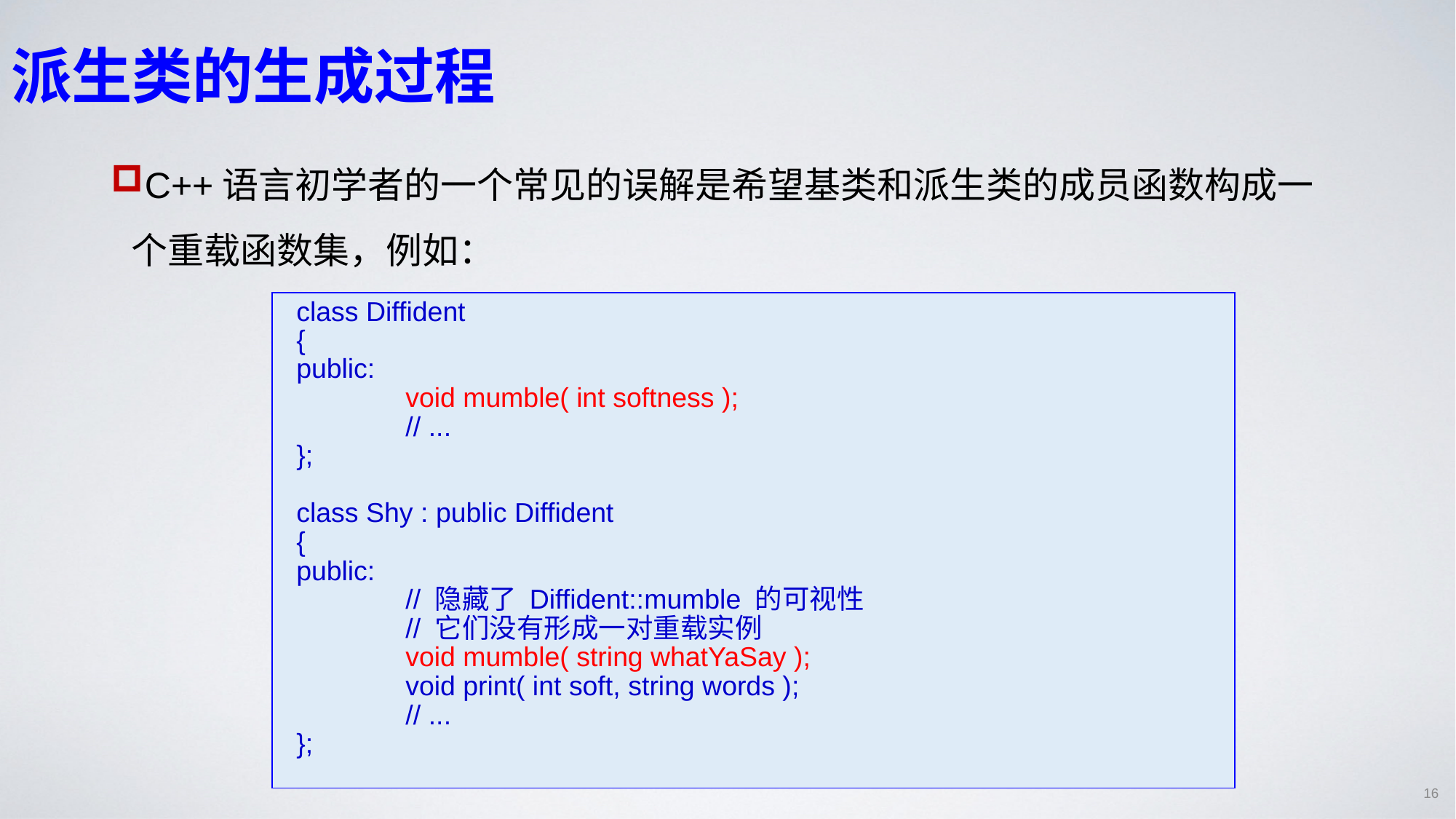

# 派生类的生成过程
C++语言初学者的一个常见的误解是希望基类和派生类的成员函数构成一个重载函数集，例如：
class Diffident
{
public:
	void mumble( int softness );
	// ...
};

class Shy : public Diffident
{
public:
	// 隐藏了 Diffident::mumble 的可视性
	// 它们没有形成一对重载实例
	void mumble( string whatYaSay );
	void print( int soft, string words );
	// ...
};
16